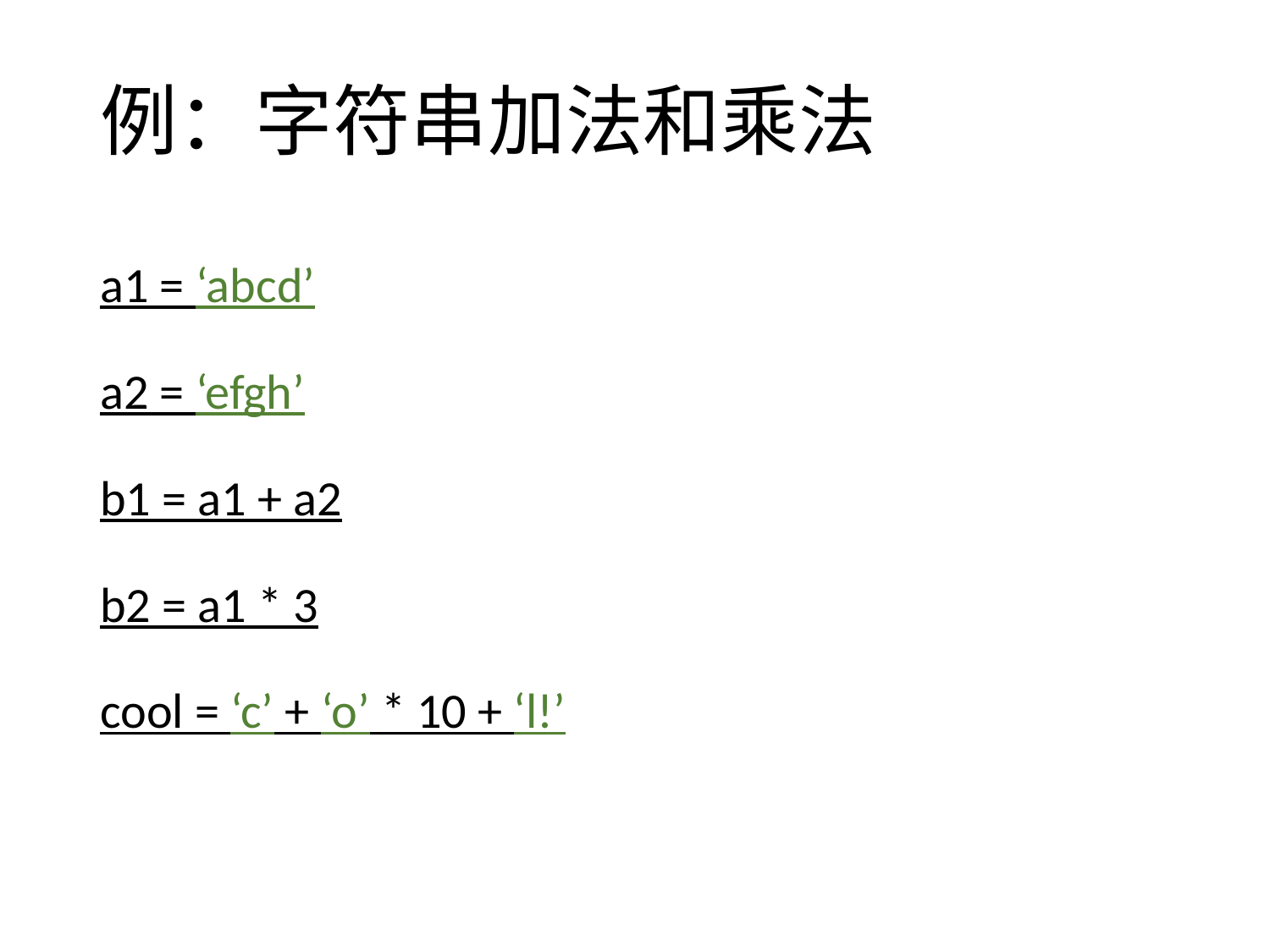

# 例：字符串加法和乘法
a1 = ‘abcd’
a2 = ‘efgh’
b1 = a1 + a2
b2 = a1 * 3
cool = ‘c’ + ‘o’ * 10 + ‘l!’